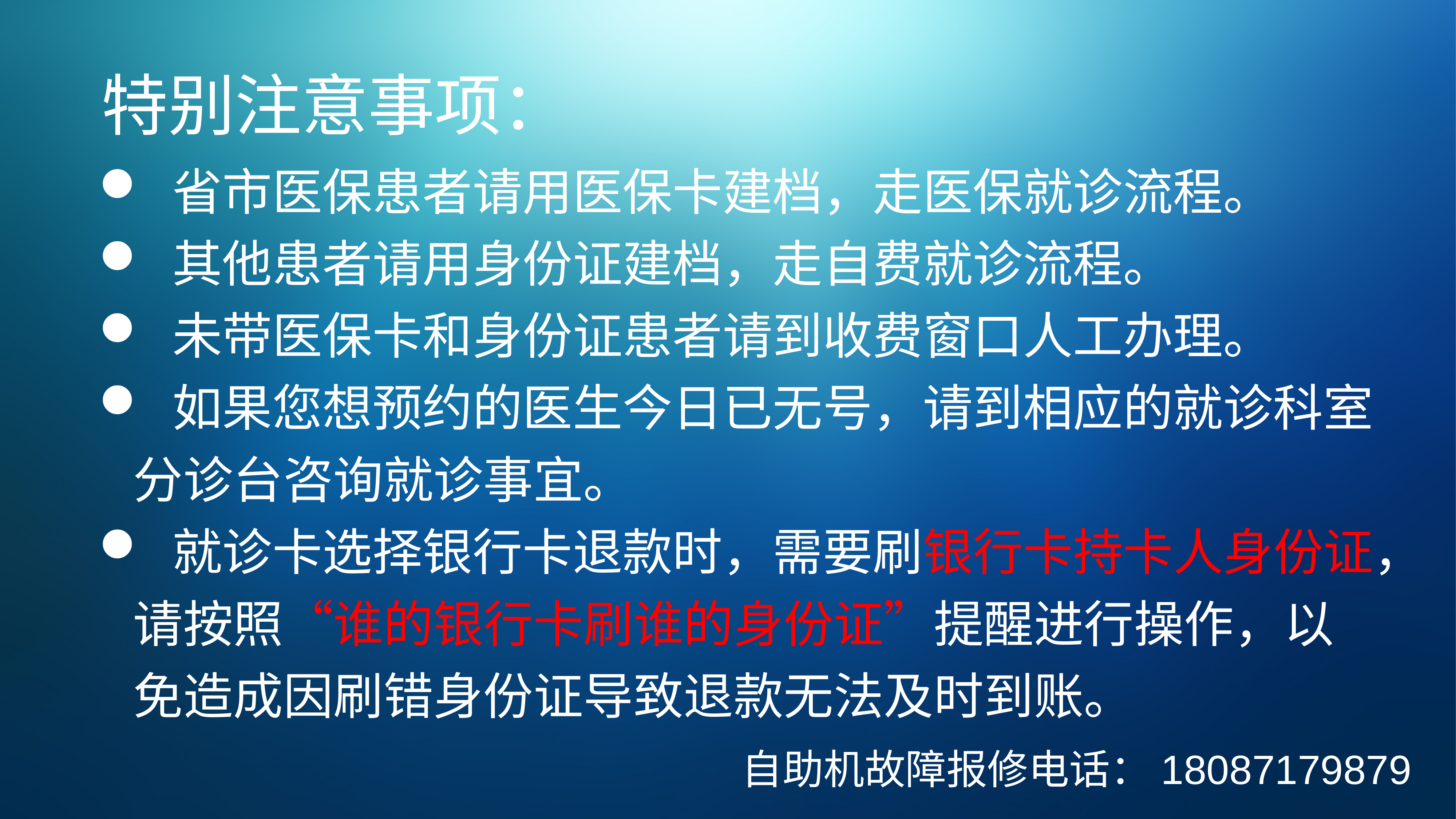

特别注意事项：
 省市医保患者请用医保卡建档，走医保就诊流程。
 其他患者请用身份证建档，走自费就诊流程。
 未带医保卡和身份证患者请到收费窗口人工办理。
 如果您想预约的医生今日已无号，请到相应的就诊科室分诊台咨询就诊事宜。
 就诊卡选择银行卡退款时，需要刷银行卡持卡人身份证，请按照“谁的银行卡刷谁的身份证”提醒进行操作，以免造成因刷错身份证导致退款无法及时到账。
自助机故障报修电话：18087179879